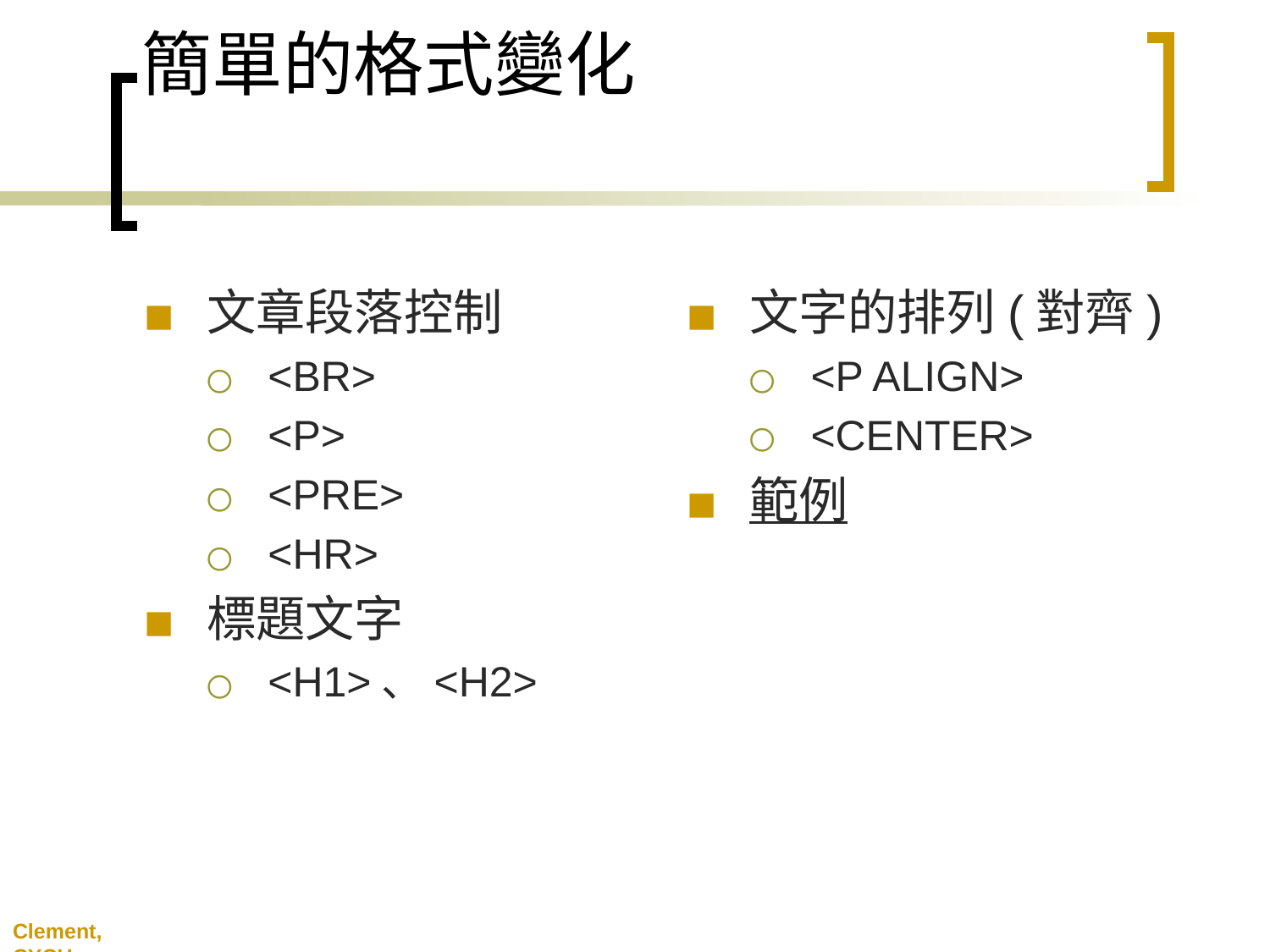

簡單的格式變化
文章段落控制
<BR>
<P>
<PRE>
<HR>
標題文字
<H1>、<H2>
文字的排列(對齊)
<P ALIGN>
<CENTER>
範例